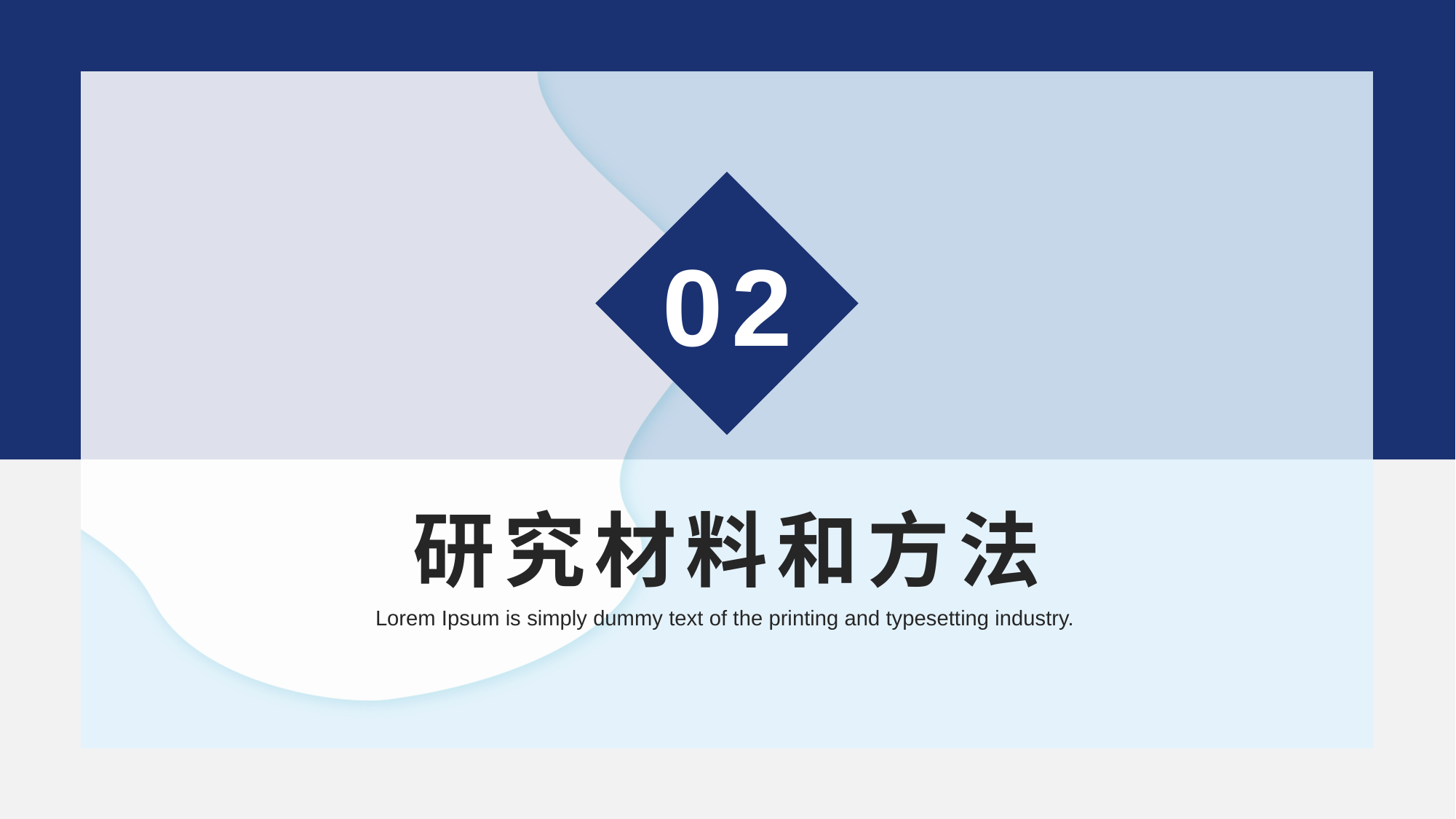

02
研究材料和方法
Lorem Ipsum is simply dummy text of the printing and typesetting industry.